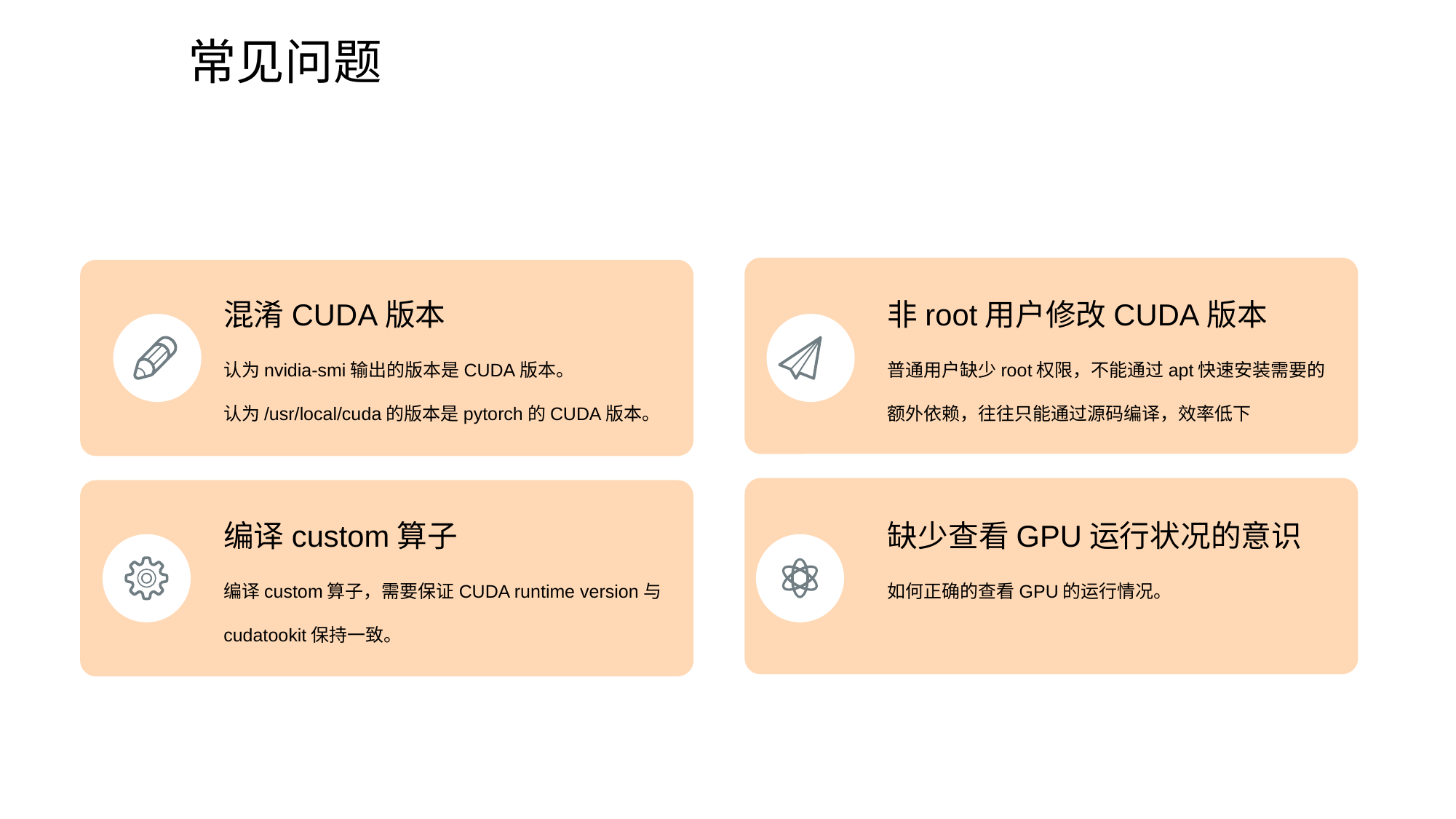

常见问题

混淆CUDA版本
认为nvidia-smi输出的版本是CUDA版本。
认为/usr/local/cuda的版本是pytorch的CUDA版本。
非root用户修改CUDA版本
普通用户缺少root权限，不能通过apt快速安装需要的额外依赖，往往只能通过源码编译，效率低下

编译custom算子
编译custom算子，需要保证CUDA runtime version与cudatookit保持一致。
缺少查看GPU运行状况的意识
如何正确的查看GPU的运行情况。